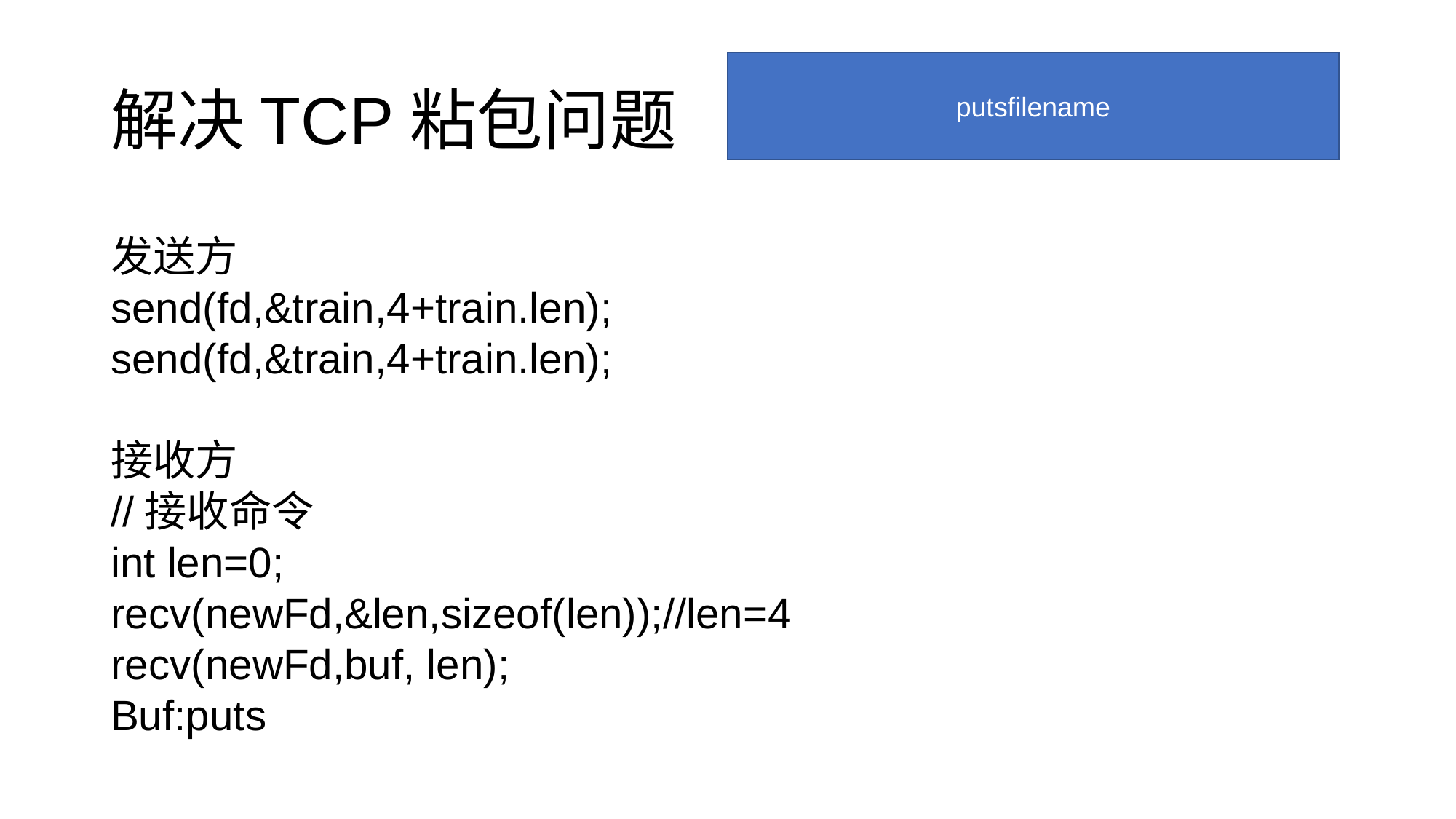

# 解决TCP粘包问题
putsfilename
发送方
send(fd,&train,4+train.len);
send(fd,&train,4+train.len);

接收方
//接收命令
int len=0;
recv(newFd,&len,sizeof(len));//len=4
recv(newFd,buf, len);
Buf:puts